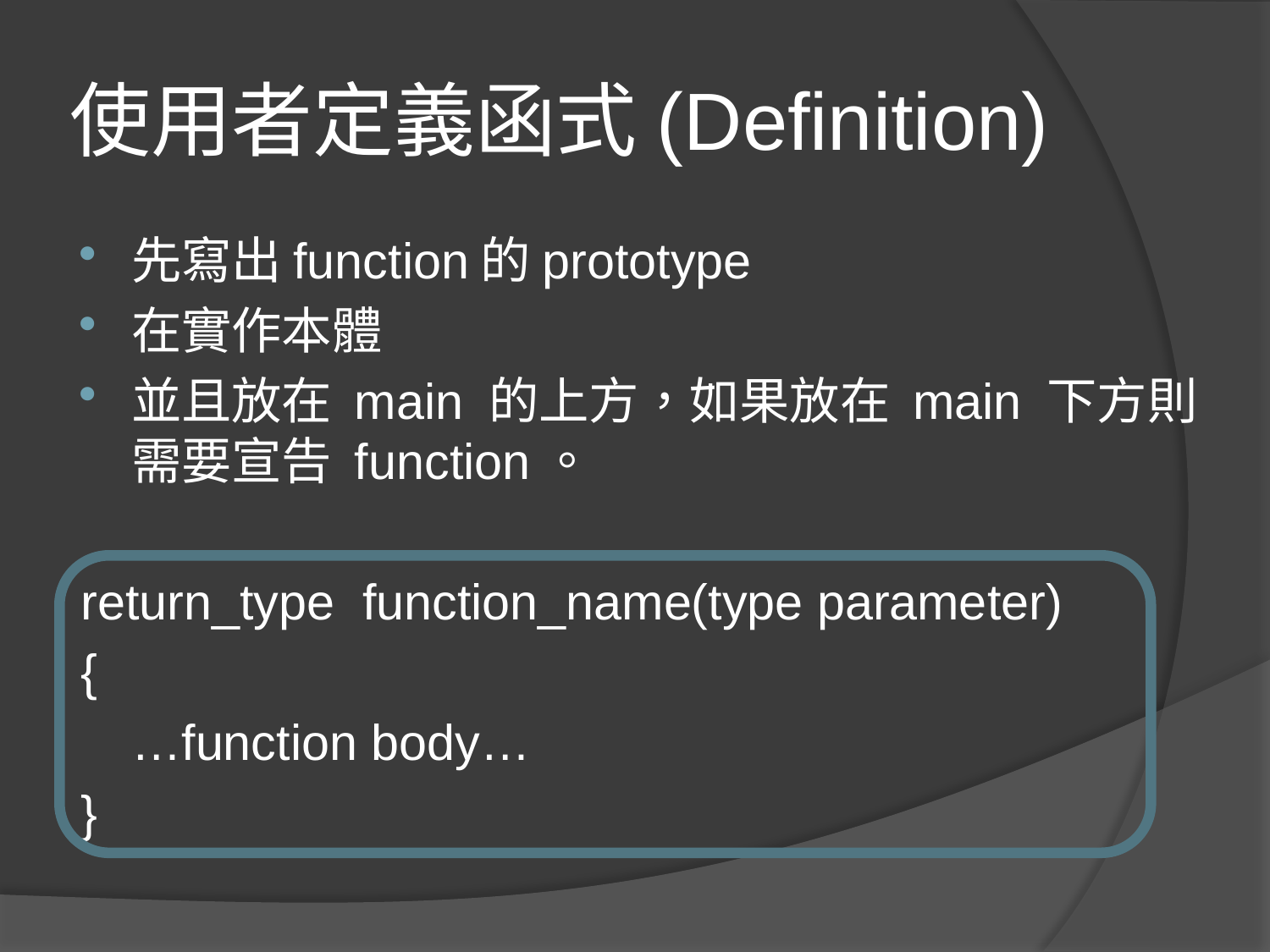

# 使用者定義函式(Definition)
先寫出function的prototype
在實作本體
並且放在 main 的上方，如果放在 main 下方則需要宣告 function。

return_type  function_name(type parameter)
{
			…function body…
}